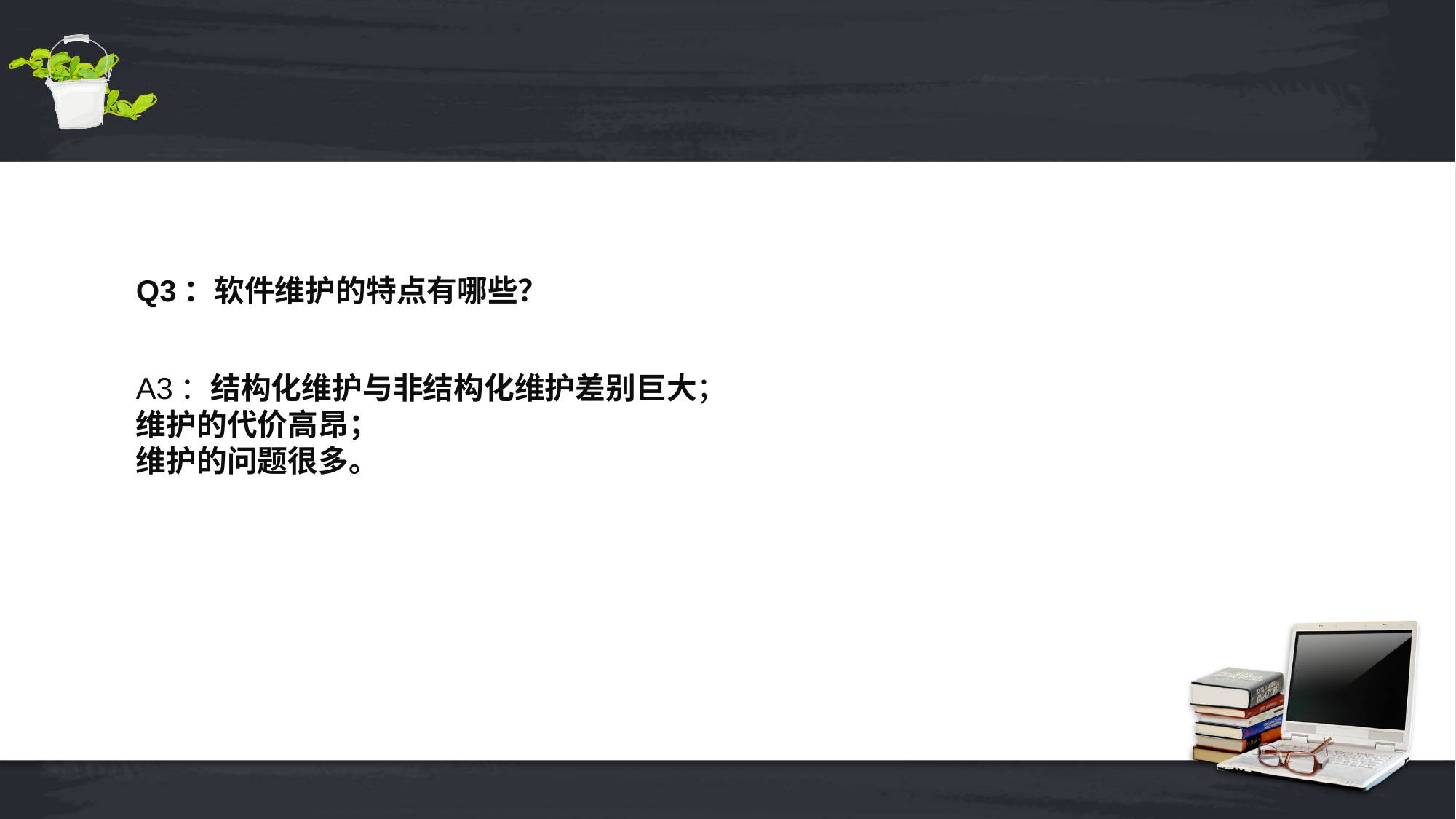

Q3：软件维护的特点有哪些？
A3：结构化维护与非结构化维护差别巨大；
维护的代价高昂；
维护的问题很多。